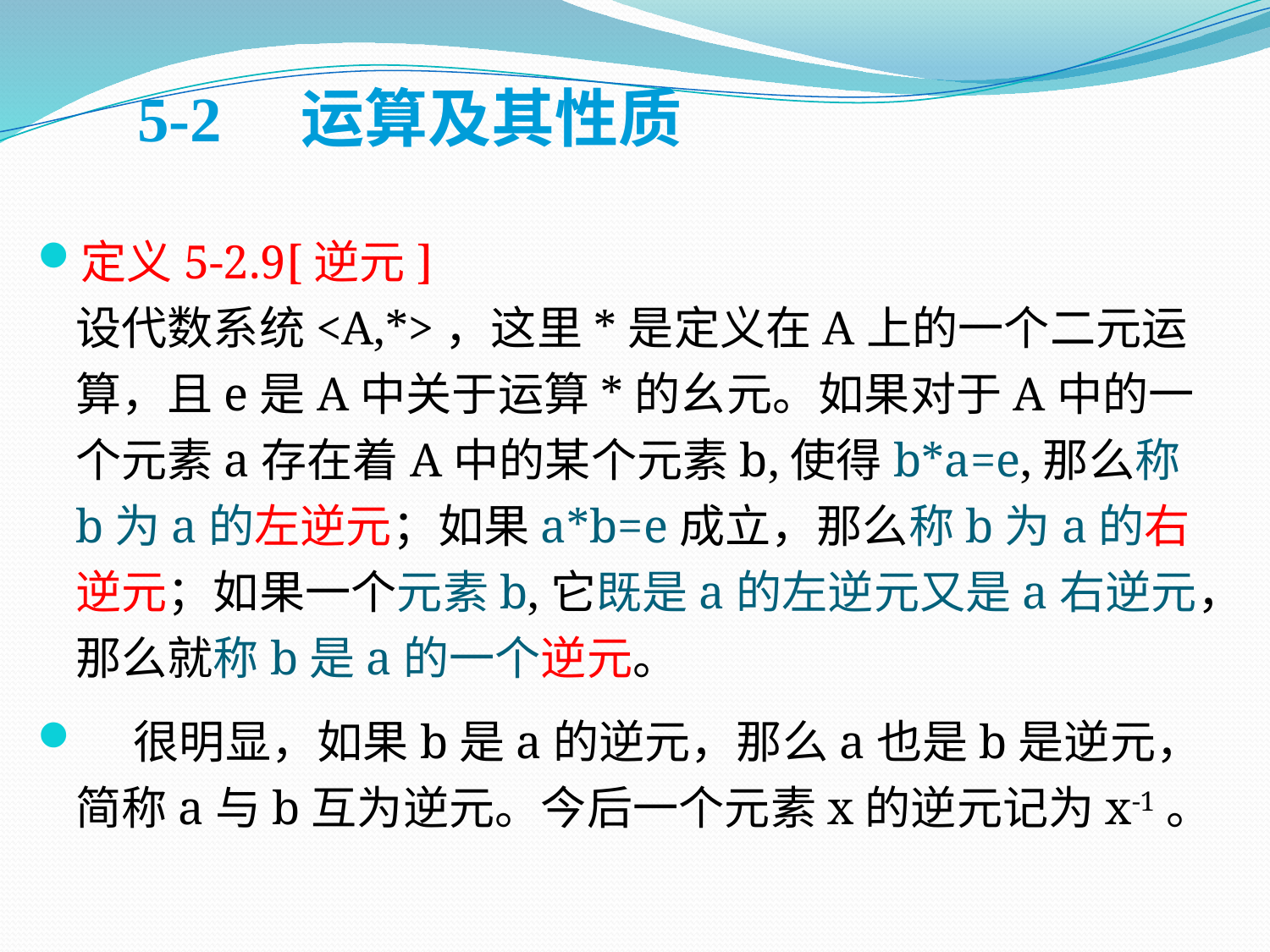

5-2　运算及其性质
定义5-2.9[逆元]
设代数系统<A,*>，这里*是定义在A上的一个二元运算，且e是A中关于运算*的幺元。如果对于A中的一个元素a存在着A中的某个元素b,使得b*a=e,那么称b为a的左逆元；如果a*b=e成立，那么称b为a的右逆元；如果一个元素b,它既是a的左逆元又是a右逆元，那么就称b是a的一个逆元。
    很明显，如果b是a的逆元，那么a也是b是逆元，简称a与b互为逆元。今后一个元素x的逆元记为x-1。